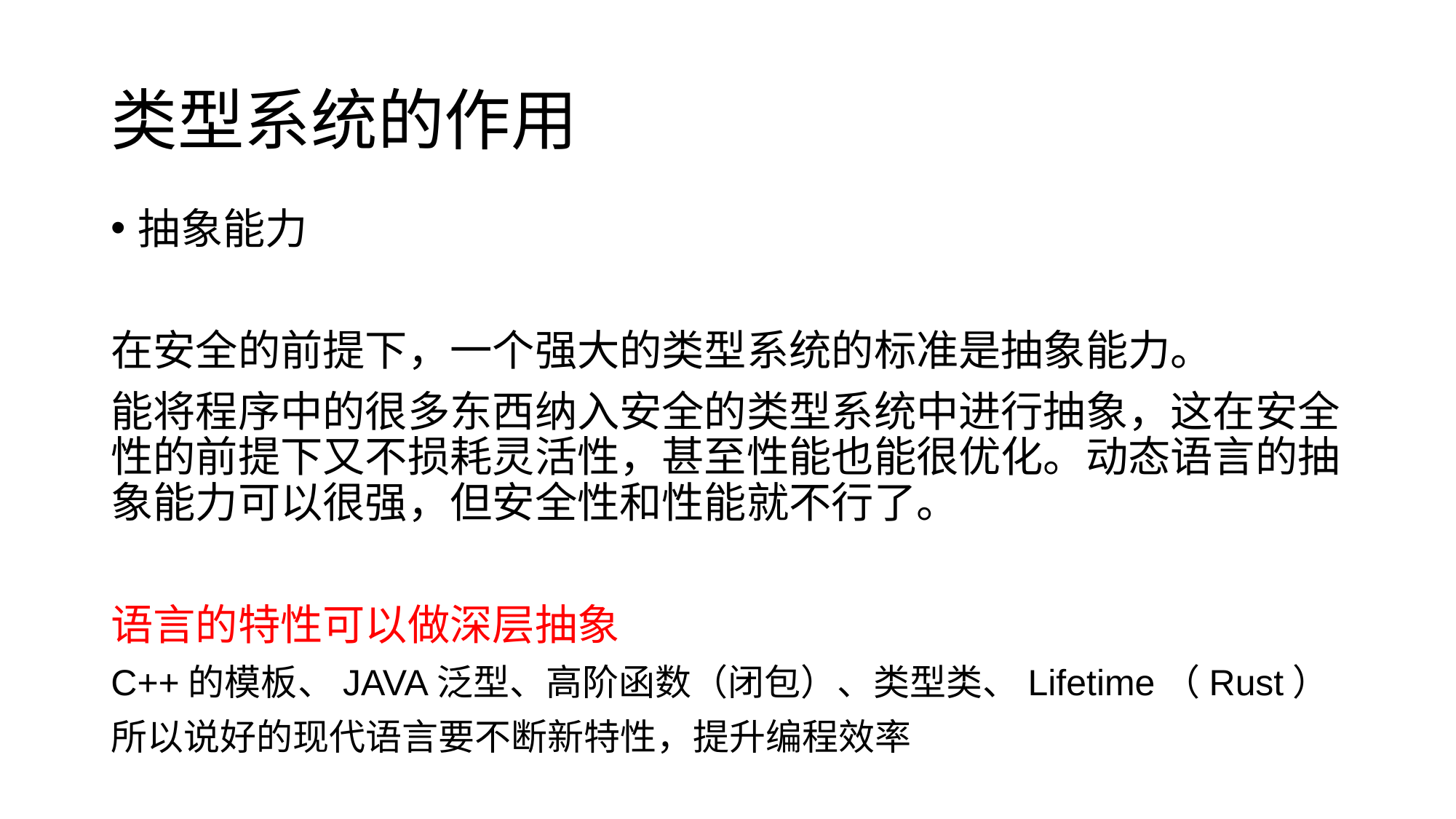

# 类型系统的作用
抽象能力

在安全的前提下，一个强大的类型系统的标准是抽象能力。
能将程序中的很多东西纳入安全的类型系统中进行抽象，这在安全性的前提下又不损耗灵活性，甚至性能也能很优化。动态语言的抽象能力可以很强，但安全性和性能就不行了。

语言的特性可以做深层抽象
C++的模板、JAVA泛型、高阶函数（闭包）、类型类、Lifetime（Rust）
所以说好的现代语言要不断新特性，提升编程效率